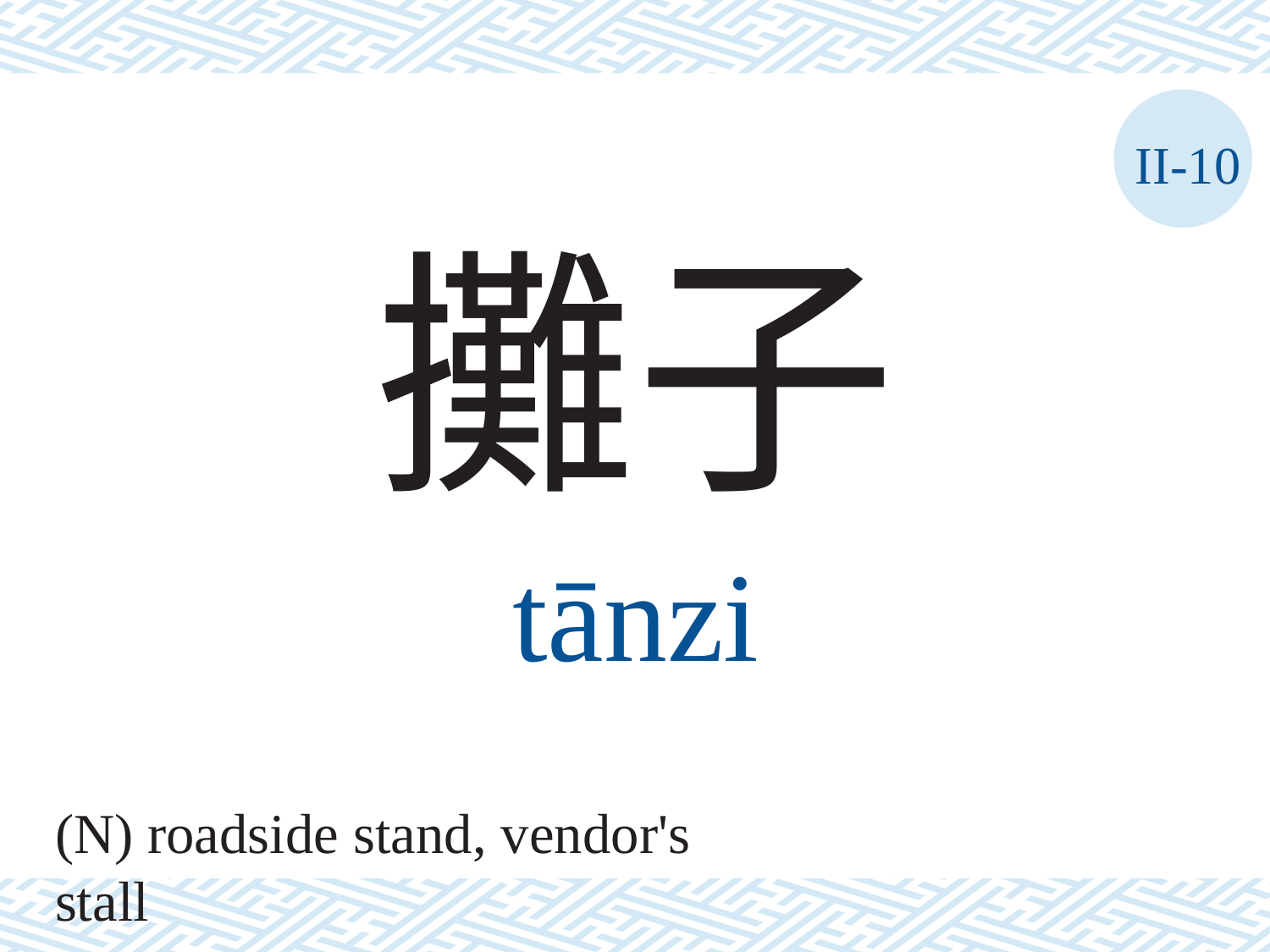

II-10
攤子
tānzi
(N) roadside stand, vendor's stall